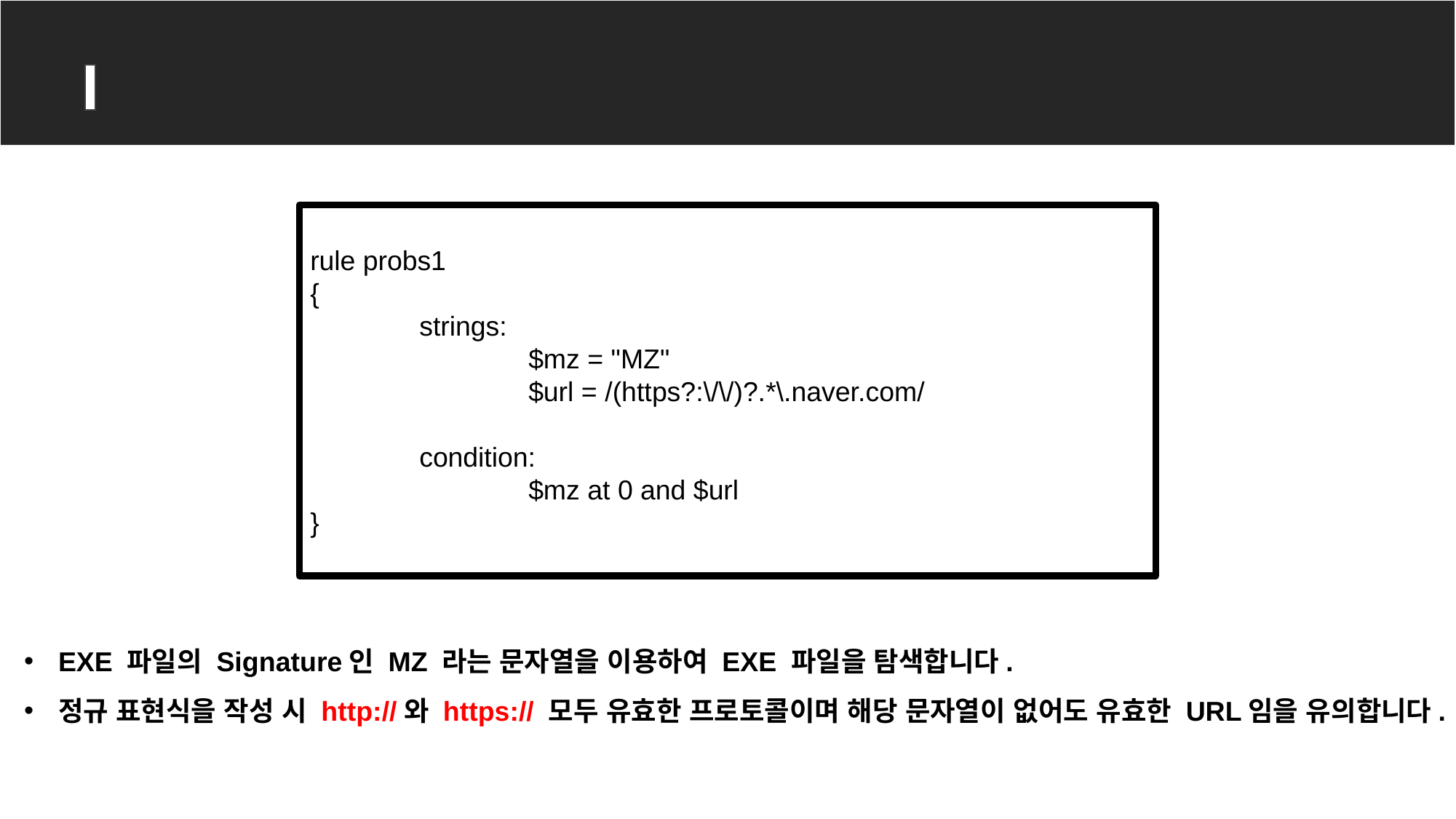

YARA rule 실습

rule probs1
{
	strings:
		$mz = "MZ"
		$url = /(https?:\/\/)?.*\.naver.com/

	condition:
		$mz at 0 and $url
}

EXE 파일의 Signature인 MZ 라는 문자열을 이용하여 EXE 파일을 탐색합니다.

정규 표현식을 작성 시 http://와 https:// 모두 유효한 프로토콜이며 해당 문자열이 없어도 유효한 URL임을 유의합니다.